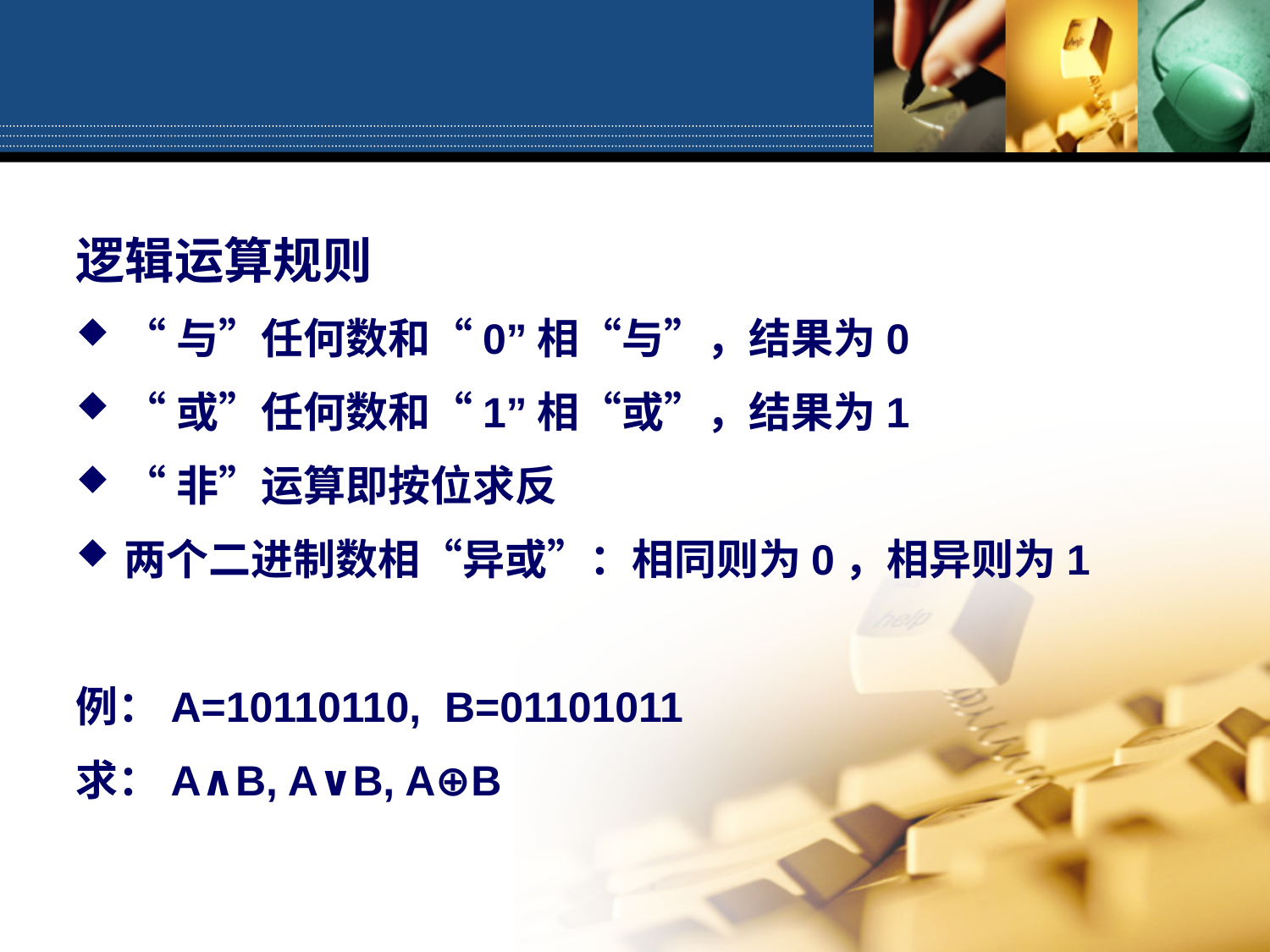

逻辑运算规则
“与”任何数和“0”相“与”，结果为0
“或”任何数和“1”相“或”，结果为1
“非”运算即按位求反
两个二进制数相“异或”：相同则为0，相异则为1

例：A=10110110,  B=01101011
求：A∧B, A∨B, A⊕B